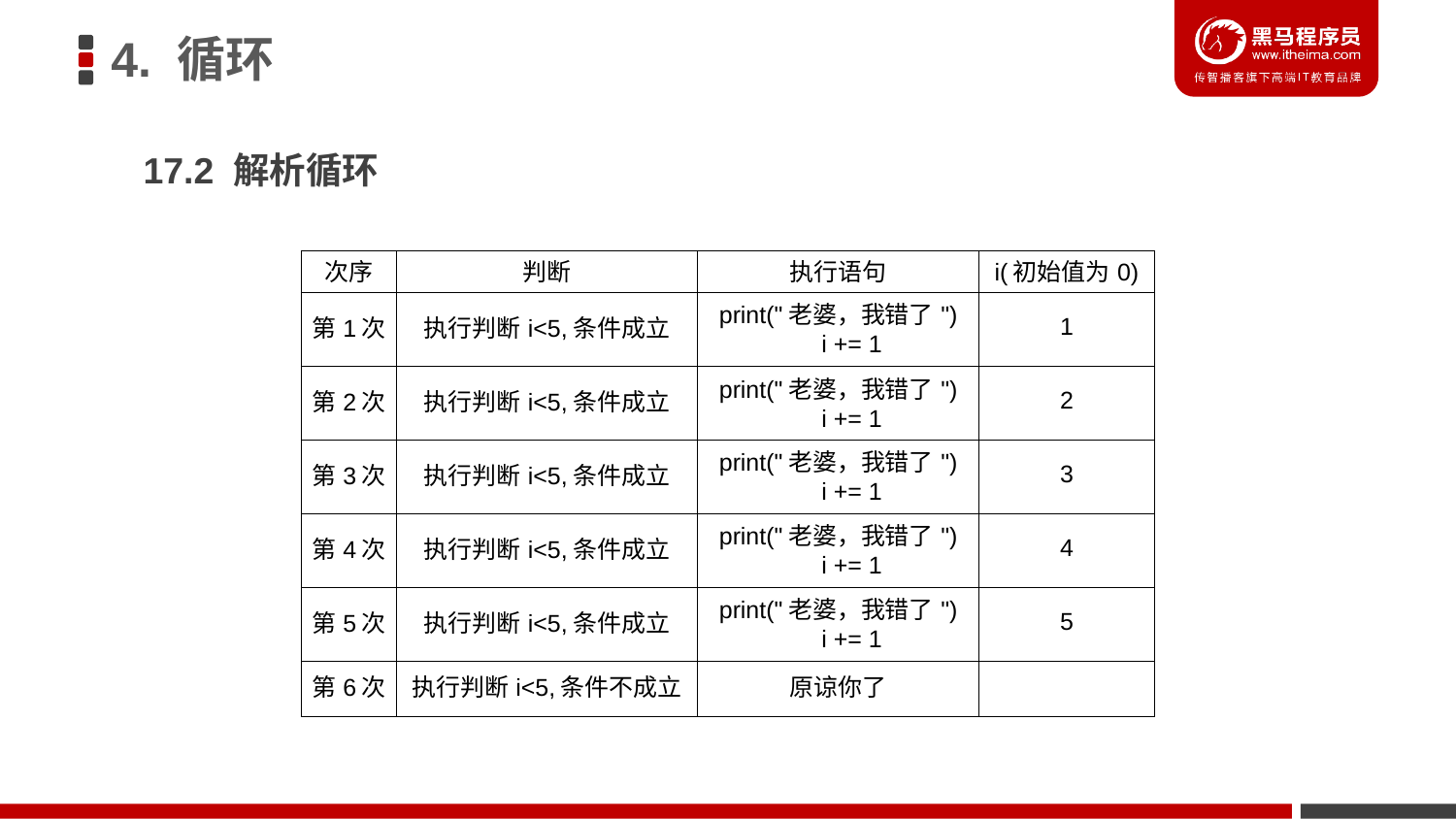

4. 循环
17.2 解析循环
| 次序 | 判断 | 执行语句 | i(初始值为0) |
| --- | --- | --- | --- |
| 第1次 | 执行判断i<5,条件成立 | print("老婆，我错了") i += 1 | 1 |
| 第2次 | 执行判断i<5,条件成立 | print("老婆，我错了") i += 1 | 2 |
| 第3次 | 执行判断i<5,条件成立 | print("老婆，我错了") i += 1 | 3 |
| 第4次 | 执行判断i<5,条件成立 | print("老婆，我错了") i += 1 | 4 |
| 第5次 | 执行判断i<5,条件成立 | print("老婆，我错了") i += 1 | 5 |
| 第6次 | 执行判断i<5,条件不成立 | 原谅你了 |  |